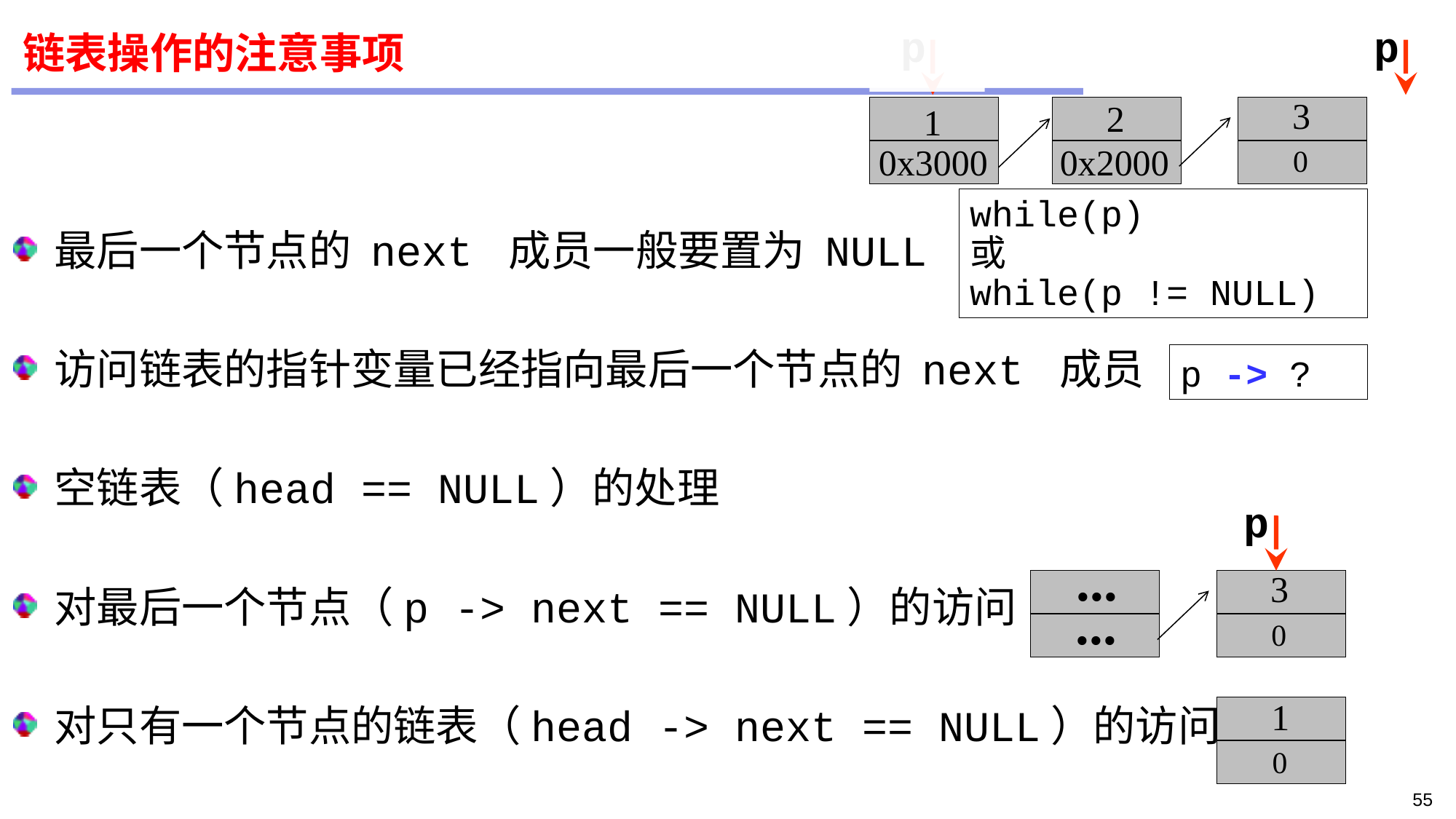

p

p

链表操作的注意事项
3
2
1

最后一个节点的 next 成员一般要置为 NULL

访问链表的指针变量已经指向最后一个节点的 next 成员

空链表（head == NULL）的处理

对最后一个节点（p -> next == NULL）的访问

对只有一个节点的链表（head -> next == NULL）的访问
0x3000
0x2000
    0
while(p)
或
while(p != NULL)
p -> ?
p

...
3

...
    0
1

    0
55